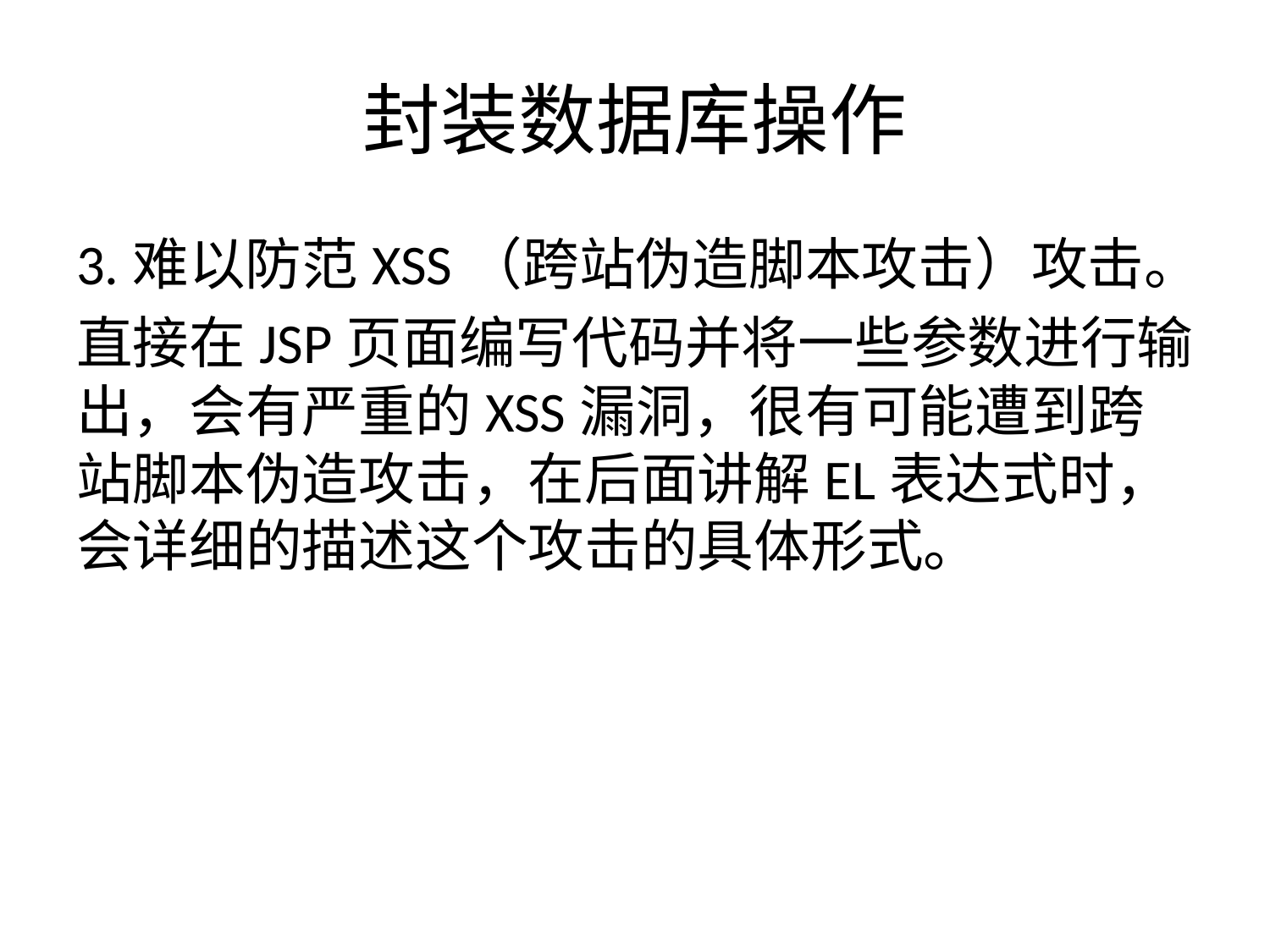

# 封装数据库操作
3.难以防范XSS（跨站伪造脚本攻击）攻击。
直接在JSP页面编写代码并将一些参数进行输出，会有严重的XSS漏洞，很有可能遭到跨站脚本伪造攻击，在后面讲解EL表达式时，会详细的描述这个攻击的具体形式。